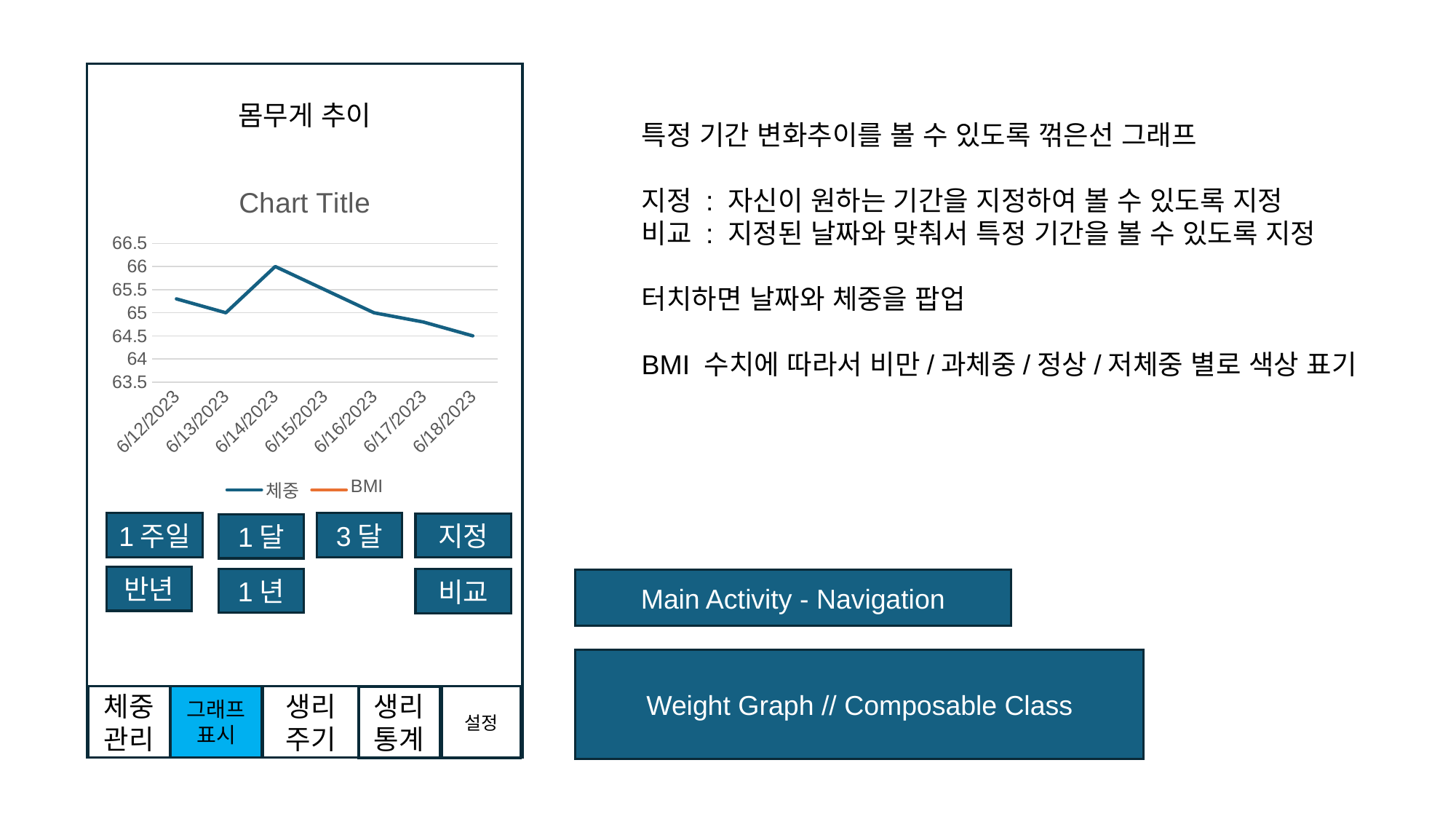

몸무게 추이
특정 기간 변화추이를 볼 수 있도록 꺾은선 그래프

지정 : 자신이 원하는 기간을 지정하여 볼 수 있도록 지정
비교 : 지정된 날짜와 맞춰서 특정 기간을 볼 수 있도록 지정

터치하면 날짜와 체중을 팝업

BMI 수치에 따라서 비만/과체중/정상/저체중 별로 색상 표기

### Chart:

| Category | 체중 | BMI |
|---|---|---|
| 45089 | 65.3 | None |
| 45090 | 65.0 | None |
| 45091 | 66.0 | None |
| 45092 | 65.5 | None |
| 45093 | 65.0 | None |
| 45094 | 64.8 | None |
| 45095 | 64.5 | None |
1주일
3달
지정
1달
반년
1년
비교
Main Activity - Navigation
Weight Graph // Composable Class
그래프
표시
생리
주기
설정
체중
관리
생리
통계